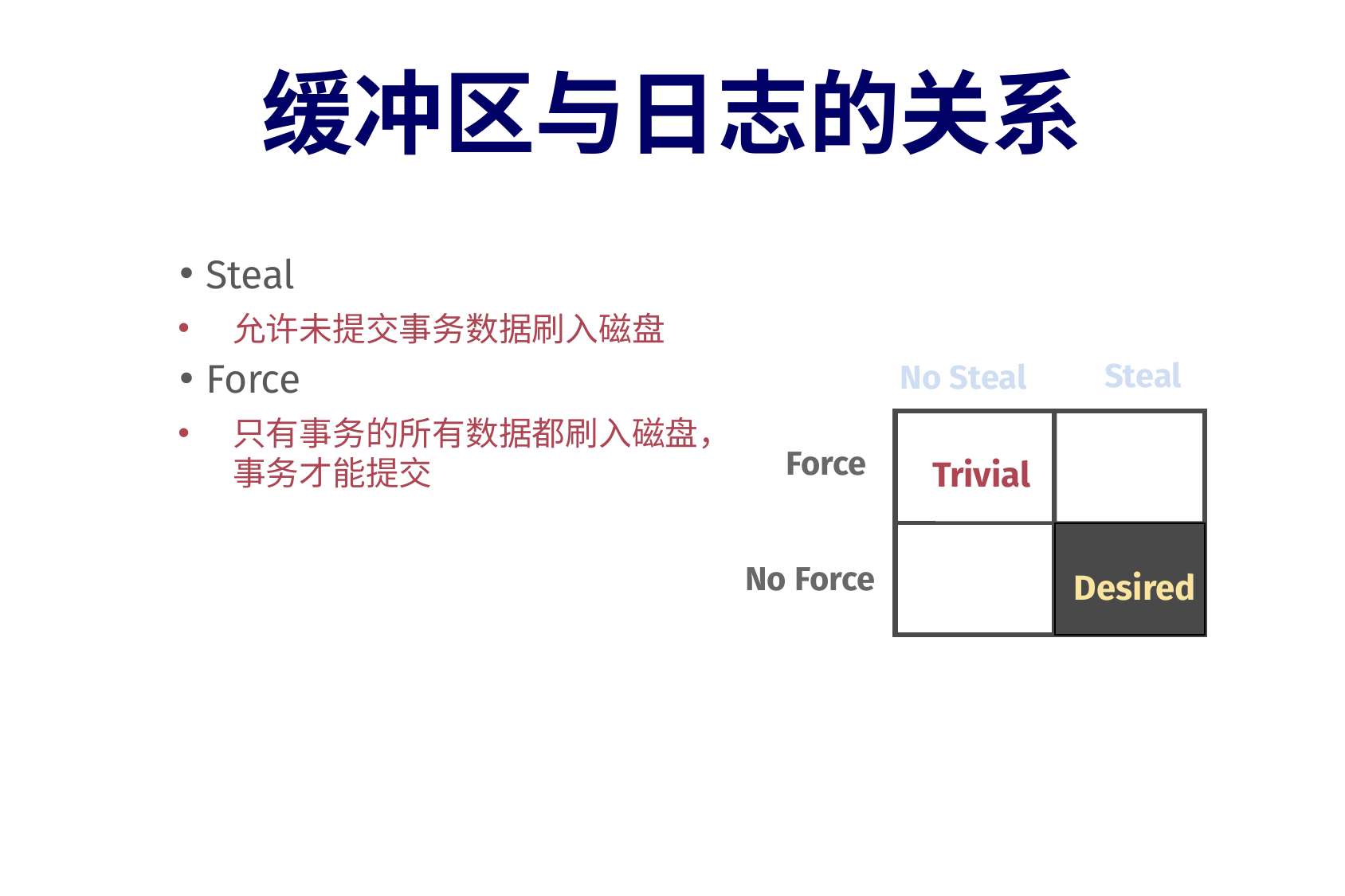

# 缓冲区与日志的关系
Steal
允许未提交事务数据刷入磁盘
Force
只有事务的所有数据都刷入磁盘，事务才能提交

Steal
No Steal

Trivial

Desired
Force
No Force